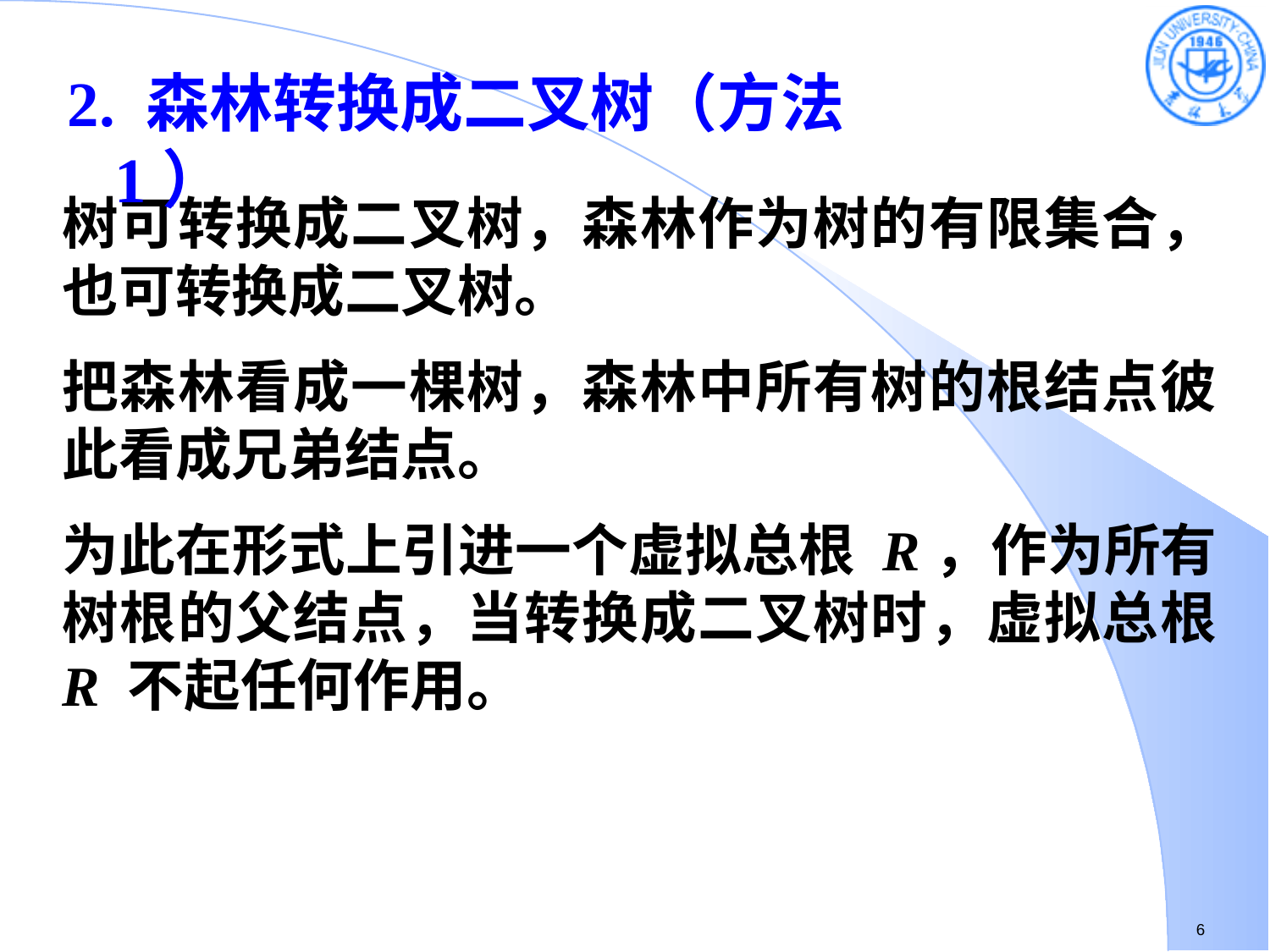

2. 森林转换成二叉树（方法1）
树可转换成二叉树，森林作为树的有限集合，也可转换成二叉树。
把森林看成一棵树，森林中所有树的根结点彼此看成兄弟结点。
为此在形式上引进一个虚拟总根 R，作为所有树根的父结点，当转换成二叉树时，虚拟总根 R 不起任何作用。